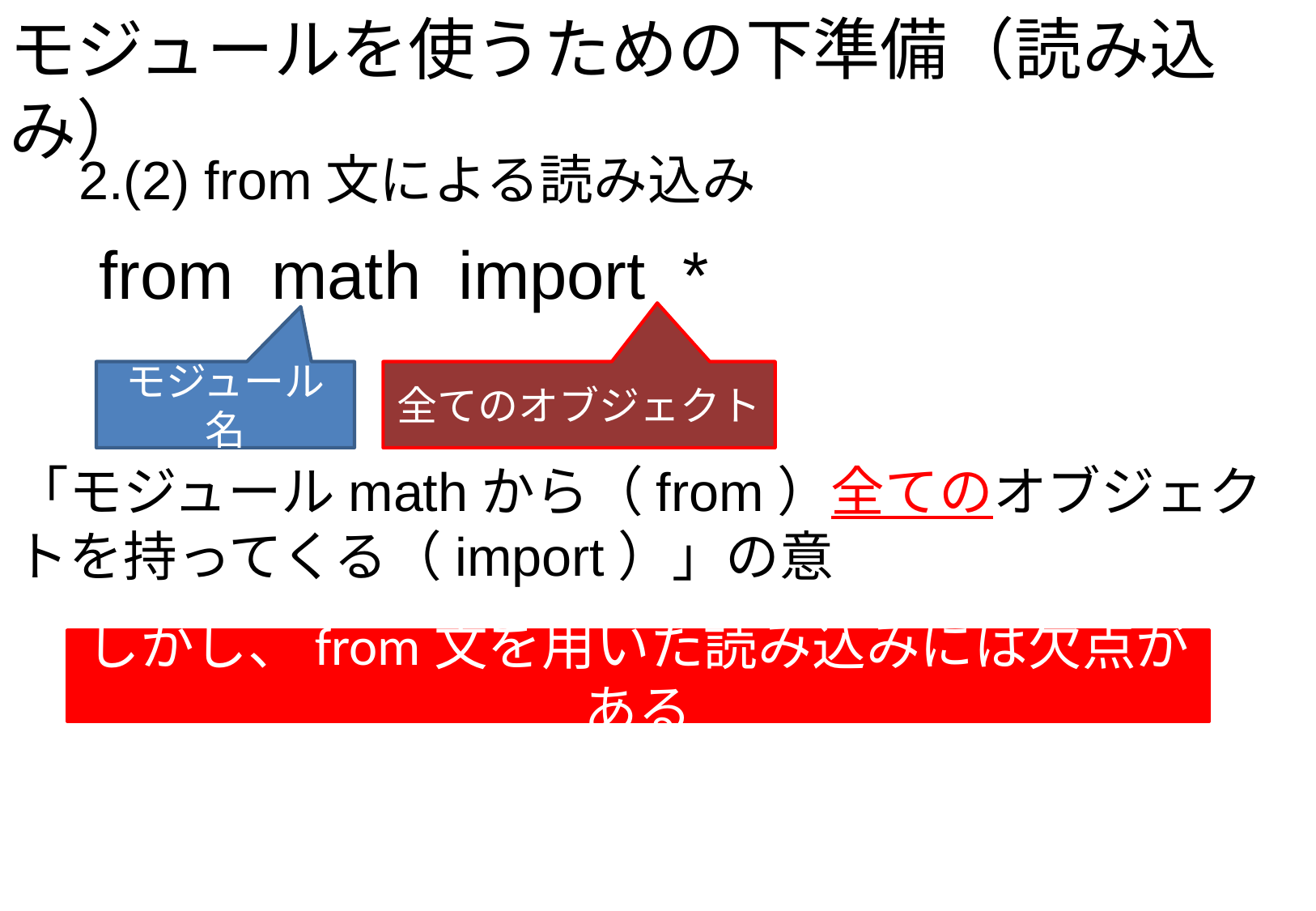

モジュールを使うための下準備（読み込み）
　2.(2) from文による読み込み
　from  math  import  *
モジュール名
全てのオブジェクト
「モジュールmathから（from）全てのオブジェクトを持ってくる（import）」の意
しかし、from文を用いた読み込みには欠点がある